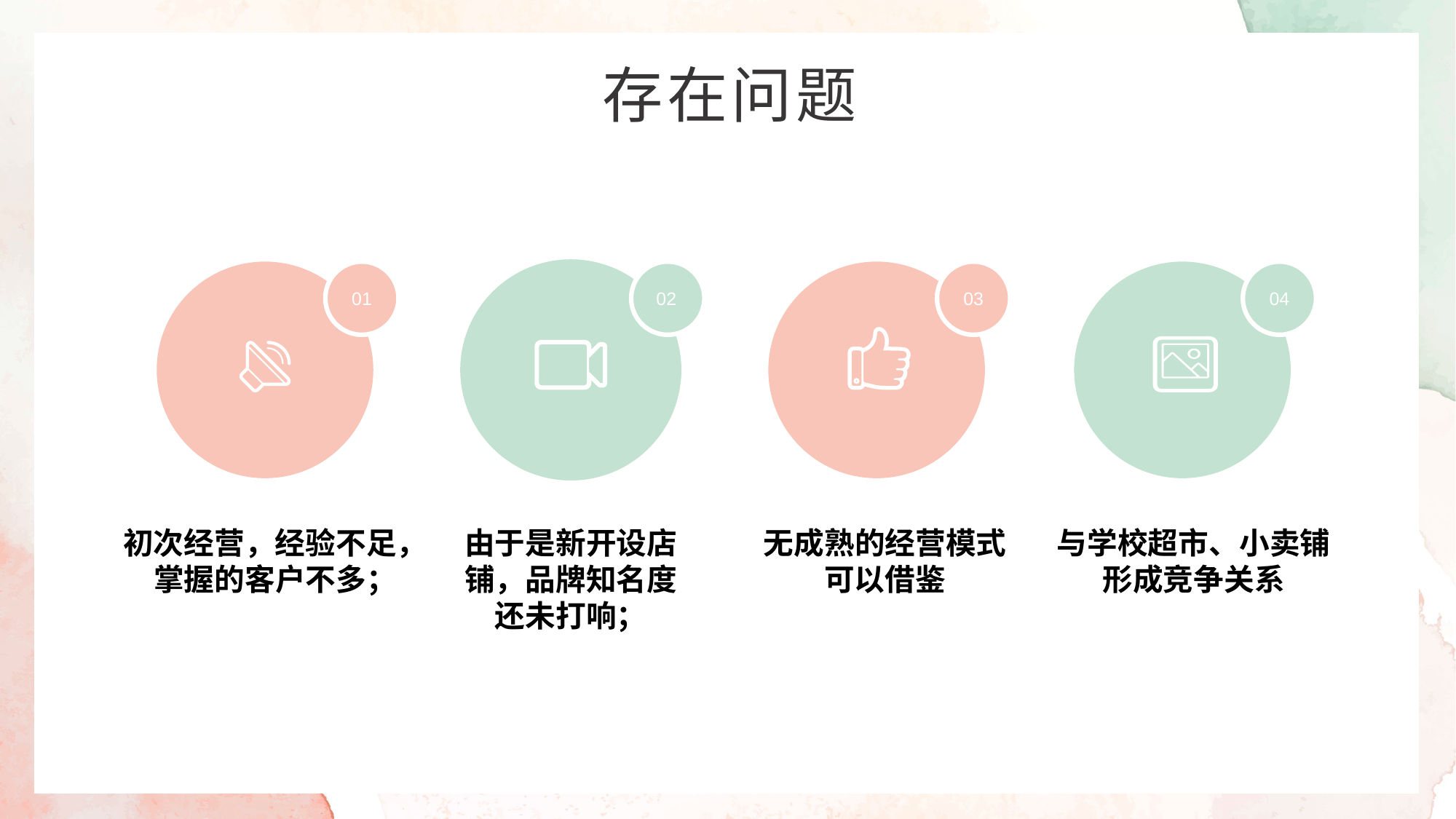

存在问题

01

02

03

04
无成熟的经营模式可以借鉴

与学校超市、小卖铺形成竞争关系

初次经营，经验不足，掌握的客户不多；

由于是新开设店铺，品牌知名度还未打响；